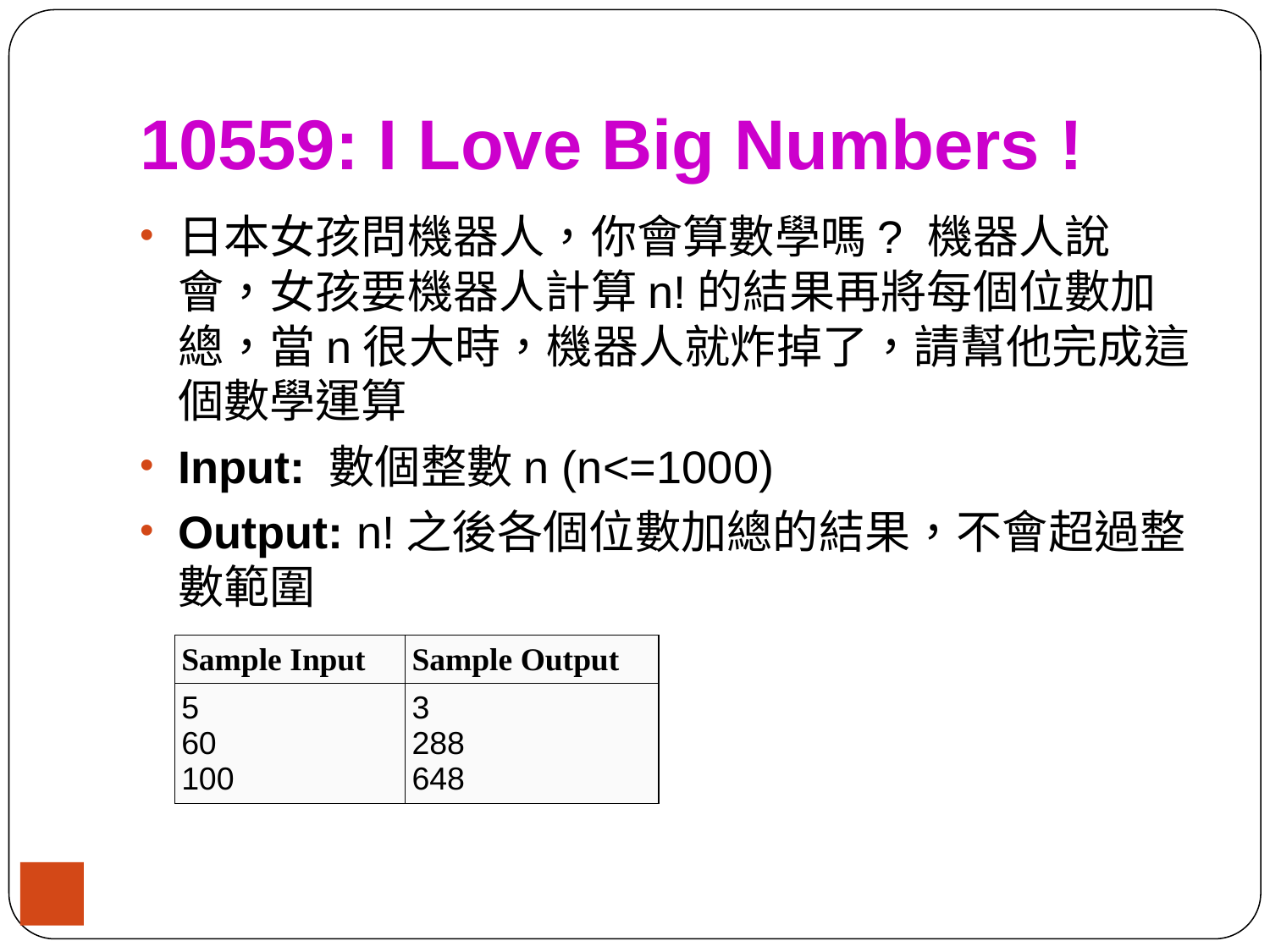

# 10559: I Love Big Numbers !
日本女孩問機器人，你會算數學嗎? 機器人說會，女孩要機器人計算n!的結果再將每個位數加總，當n很大時，機器人就炸掉了，請幫他完成這個數學運算
Input: 數個整數n (n<=1000)
Output: n!之後各個位數加總的結果，不會超過整數範圍
| Sample Input | Sample Output |
| --- | --- |
| 5 60 100 | 3 288 648 |